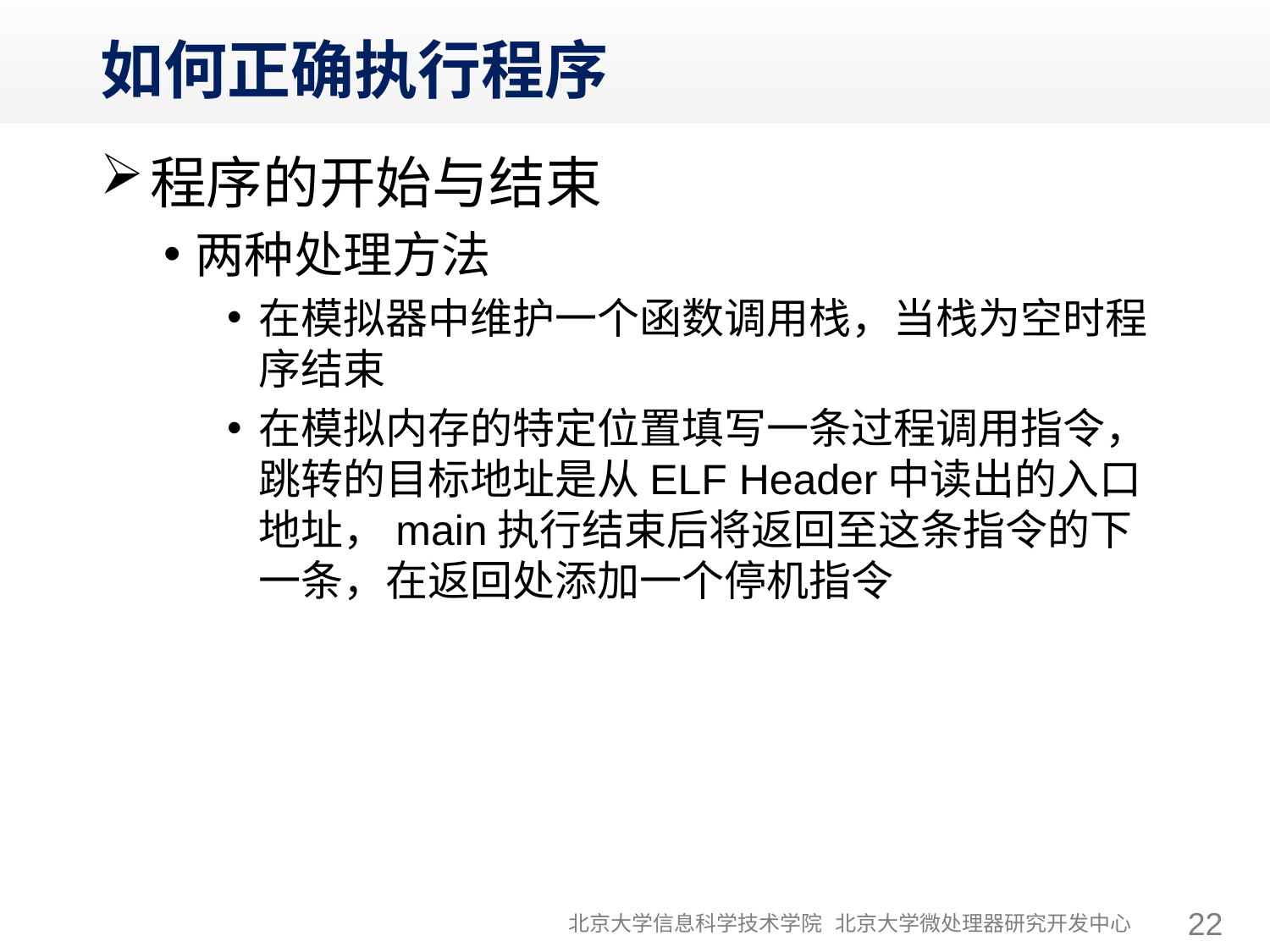

# 如何正确执行程序
程序的开始与结束
两种处理方法
在模拟器中维护一个函数调用栈，当栈为空时程序结束
在模拟内存的特定位置填写一条过程调用指令，跳转的目标地址是从ELF Header中读出的入口地址，main执行结束后将返回至这条指令的下一条，在返回处添加一个停机指令
北京大学信息科学技术学院  北京大学微处理器研究开发中心
22